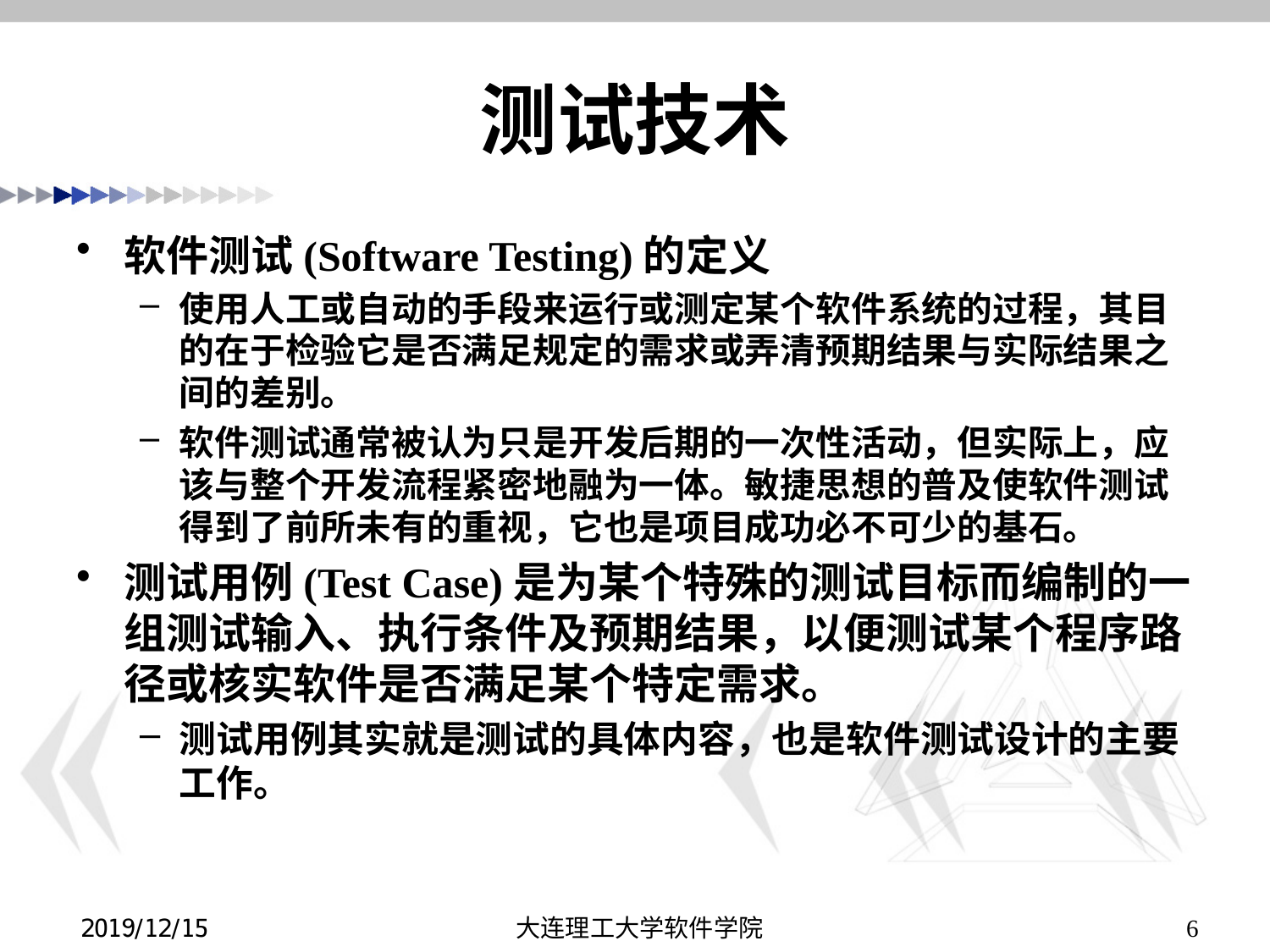

# 测试技术
软件测试(Software Testing)的定义
使用人工或自动的手段来运行或测定某个软件系统的过程，其目的在于检验它是否满足规定的需求或弄清预期结果与实际结果之间的差别。
软件测试通常被认为只是开发后期的一次性活动，但实际上，应该与整个开发流程紧密地融为一体。敏捷思想的普及使软件测试得到了前所未有的重视，它也是项目成功必不可少的基石。
测试用例(Test Case)是为某个特殊的测试目标而编制的一组测试输入、执行条件及预期结果，以便测试某个程序路径或核实软件是否满足某个特定需求。
测试用例其实就是测试的具体内容，也是软件测试设计的主要工作。
2019/12/15
大连理工大学软件学院
6